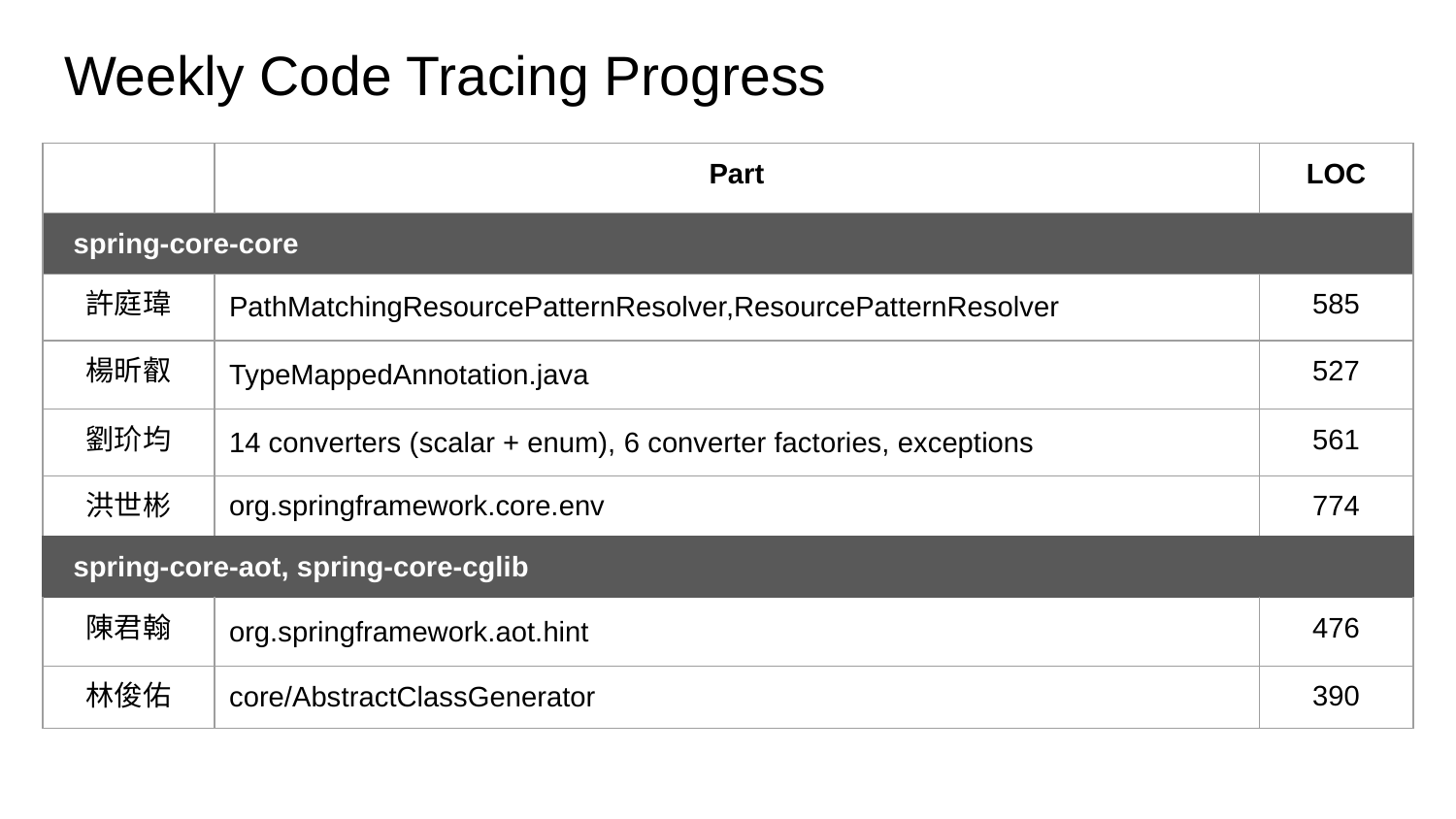

# Weekly Code Tracing Progress
|  | Part | LOC |
| --- | --- | --- |
| spring-core-core |  |  |
| 許庭瑋 | PathMatchingResourcePatternResolver,ResourcePatternResolver | 585 |
| 楊昕叡 | TypeMappedAnnotation.java | 527 |
| 劉玠均 | 14 converters (scalar + enum), 6 converter factories, exceptions | 561 |
| 洪世彬 | org.springframework.core.env | 774 |
| spring-core-aot, spring-core-cglib |  |  |
| 陳君翰 | org.springframework.aot.hint | 476 |
| 林俊佑 | core/AbstractClassGenerator | 390 |